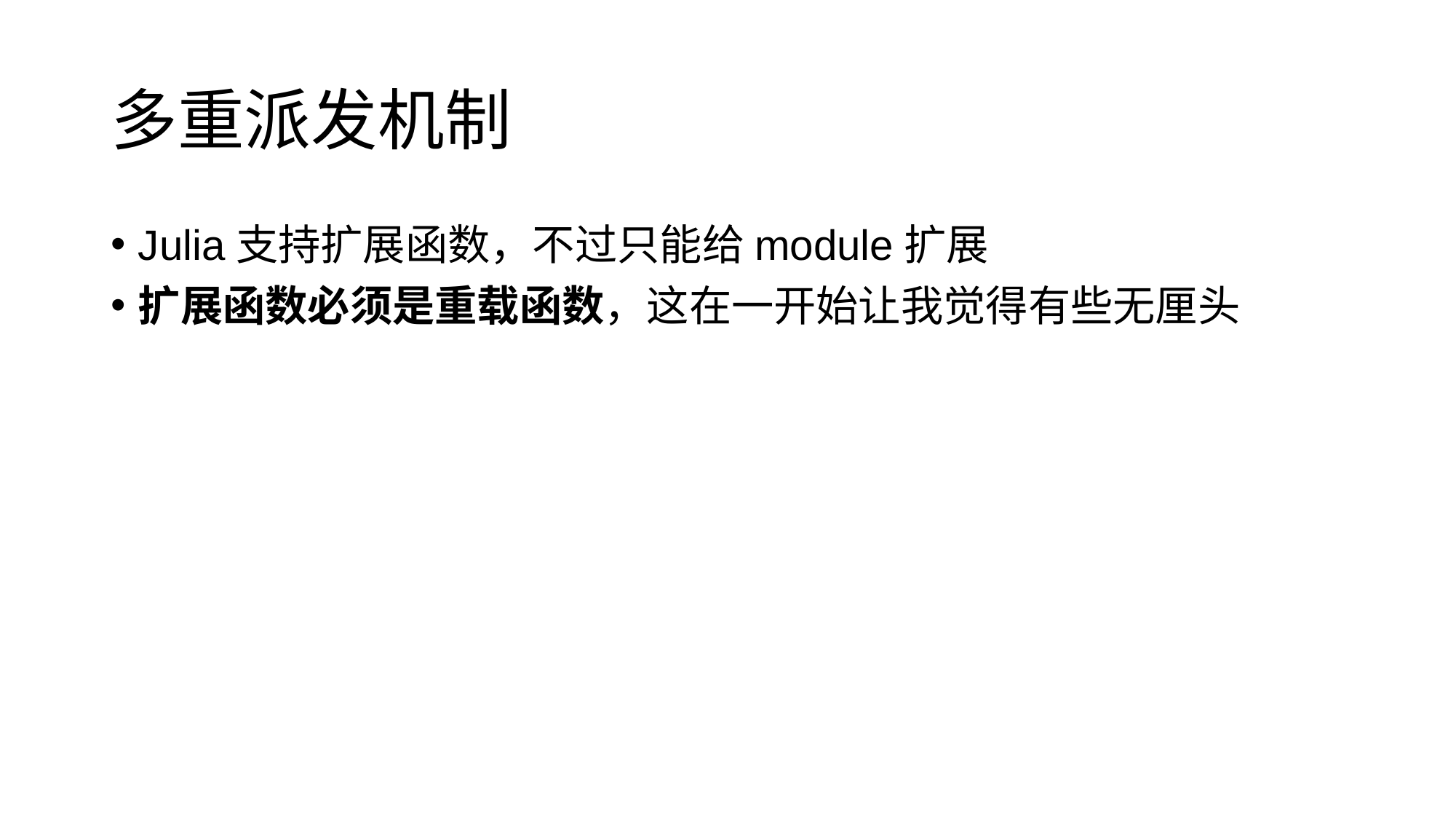

# 多重派发机制
Julia支持扩展函数，不过只能给module扩展
扩展函数必须是重载函数，这在一开始让我觉得有些无厘头